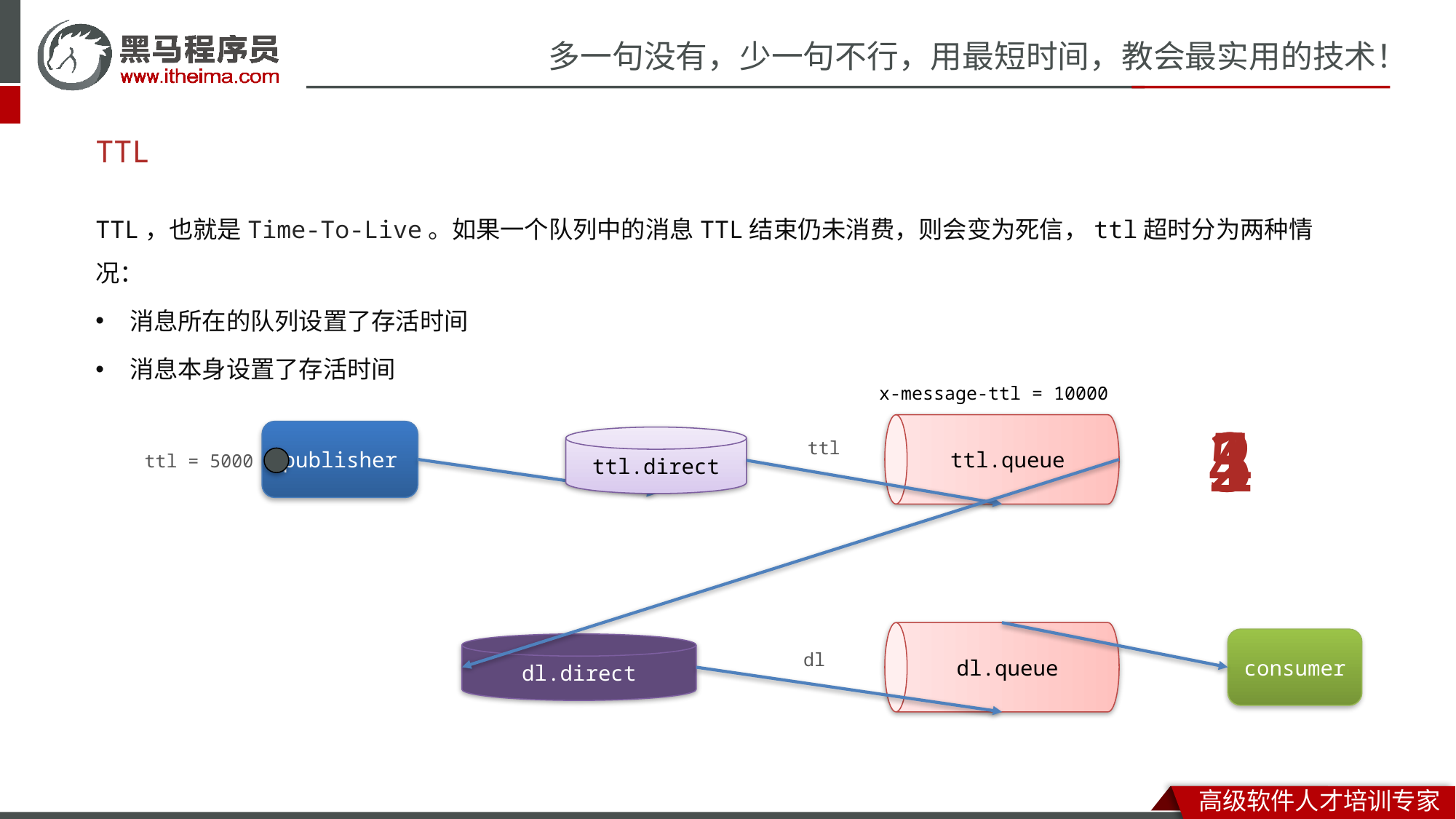

# TTL
TTL，也就是Time-To-Live。如果一个队列中的消息TTL结束仍未消费，则会变为死信，ttl超时分为两种情况：
消息所在的队列设置了存活时间
消息本身设置了存活时间
ttl.queue
x-message-ttl = 10000
5
4
3
2
1
publisher
ttl.direct
ttl
ttl = 5000

dl.queue
consumer
dl.direct
dl